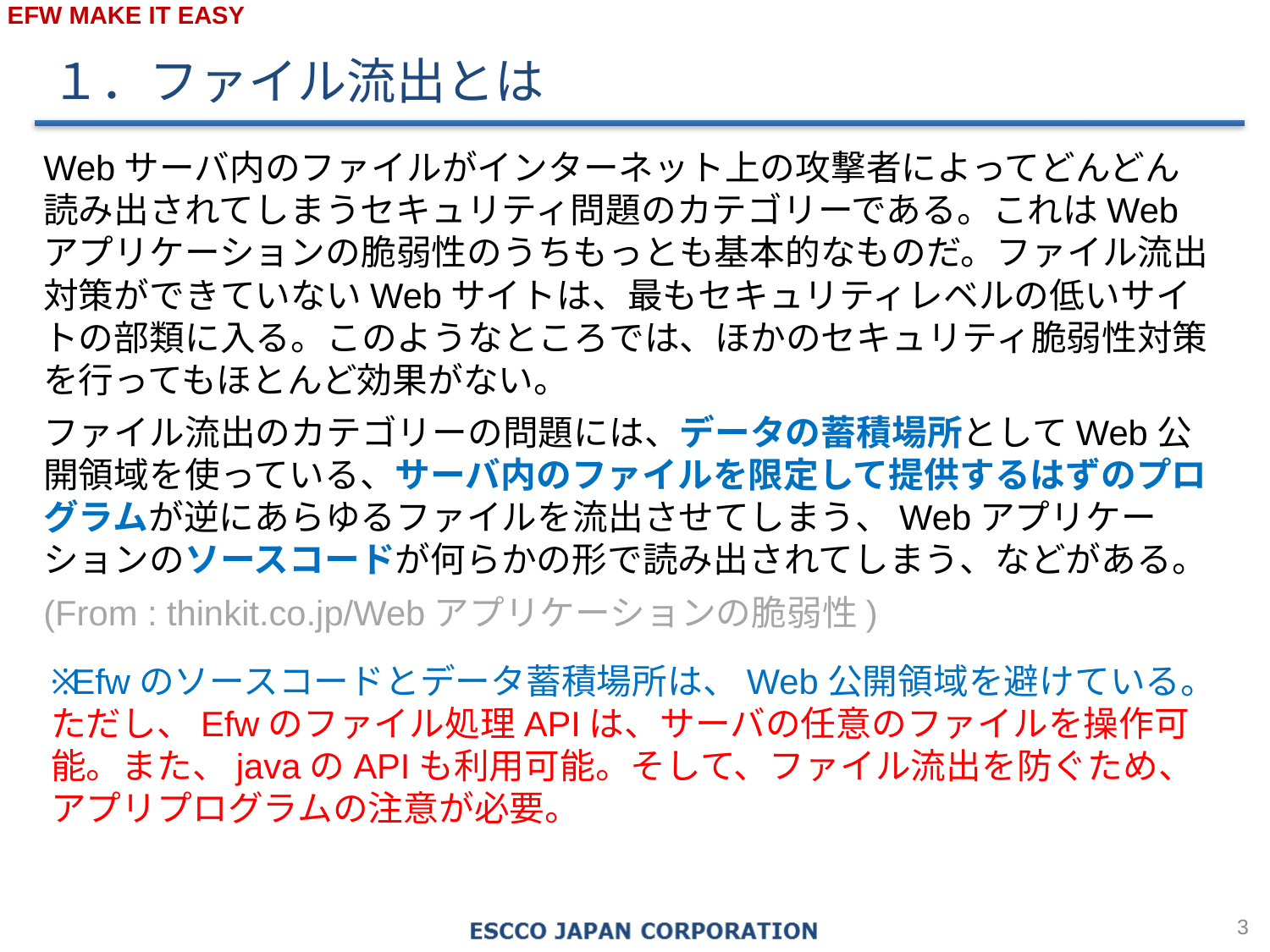

１．ファイル流出とは
Webサーバ内のファイルがインターネット上の攻撃者によってどんどん読み出されてしまうセキュリティ問題のカテゴリーである。これはWebアプリケーションの脆弱性のうちもっとも基本的なものだ。ファイル流出対策ができていないWebサイトは、最もセキュリティレベルの低いサイトの部類に入る。このようなところでは、ほかのセキュリティ脆弱性対策を行ってもほとんど効果がない。
ファイル流出のカテゴリーの問題には、データの蓄積場所としてWeb公開領域を使っている、サーバ内のファイルを限定して提供するはずのプログラムが逆にあらゆるファイルを流出させてしまう、Webアプリケーションのソースコードが何らかの形で読み出されてしまう、などがある。
(From : thinkit.co.jp/Webアプリケーションの脆弱性)
※Efwのソースコードとデータ蓄積場所は、Web公開領域を避けている。ただし、Efwのファイル処理APIは、サーバの任意のファイルを操作可能。また、javaのAPIも利用可能。そして、ファイル流出を防ぐため、アプリプログラムの注意が必要。
3